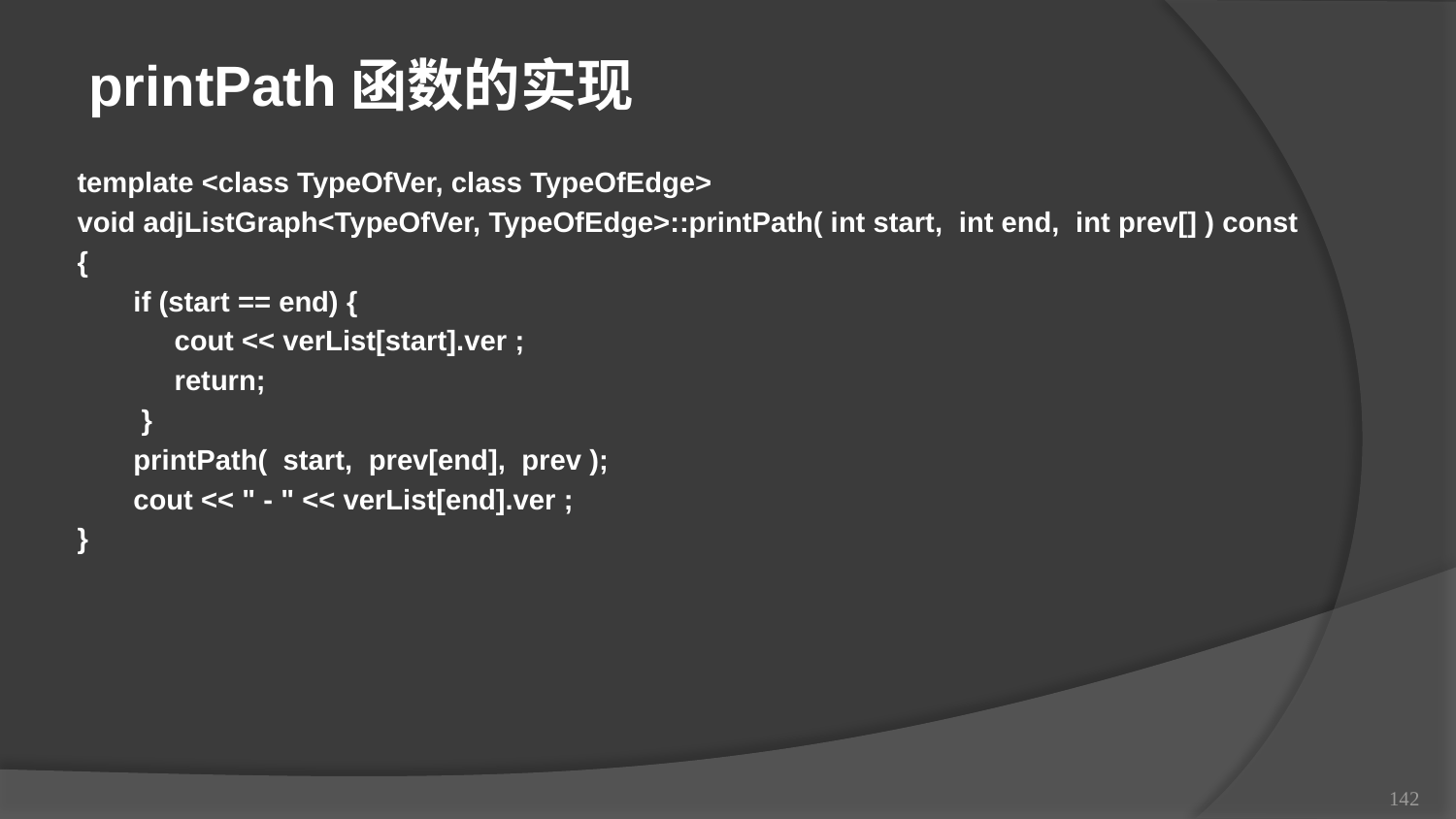

printPath函数的实现
template <class TypeOfVer, class TypeOfEdge>
void adjListGraph<TypeOfVer, TypeOfEdge>::printPath( int start,  int end,  int prev[] ) const
{
       if (start == end) {
	cout << verList[start].ver ;
	return;
        }
       printPath(  start,  prev[end],  prev );
       cout << " - " << verList[end].ver ;
}
142